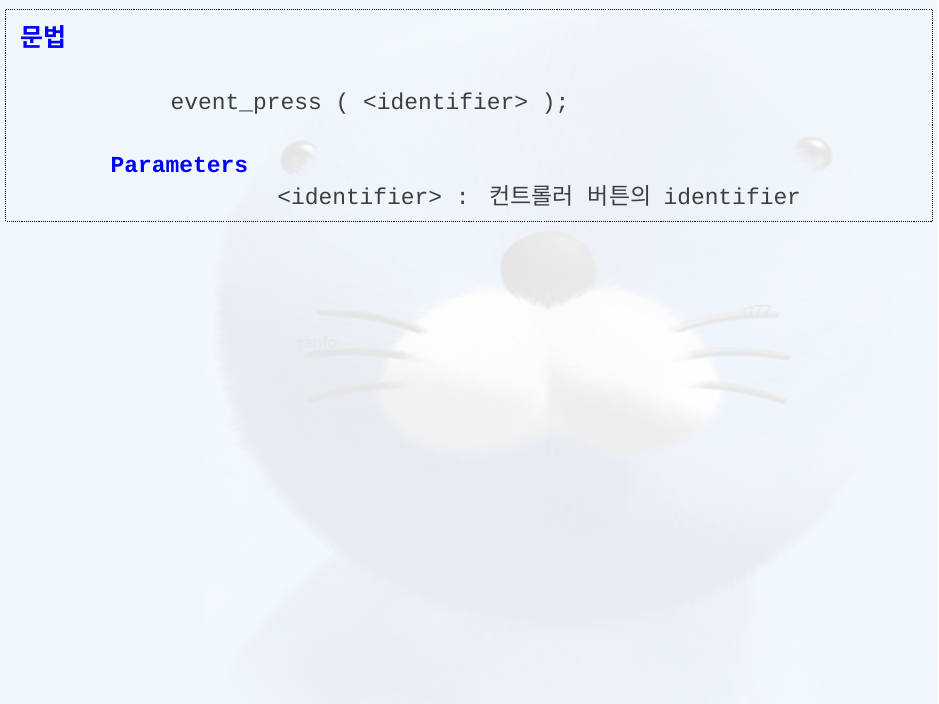

문법

	event_press ( <identifier> );

Parameters
<identifier> : 컨트롤러 버튼의 identifier